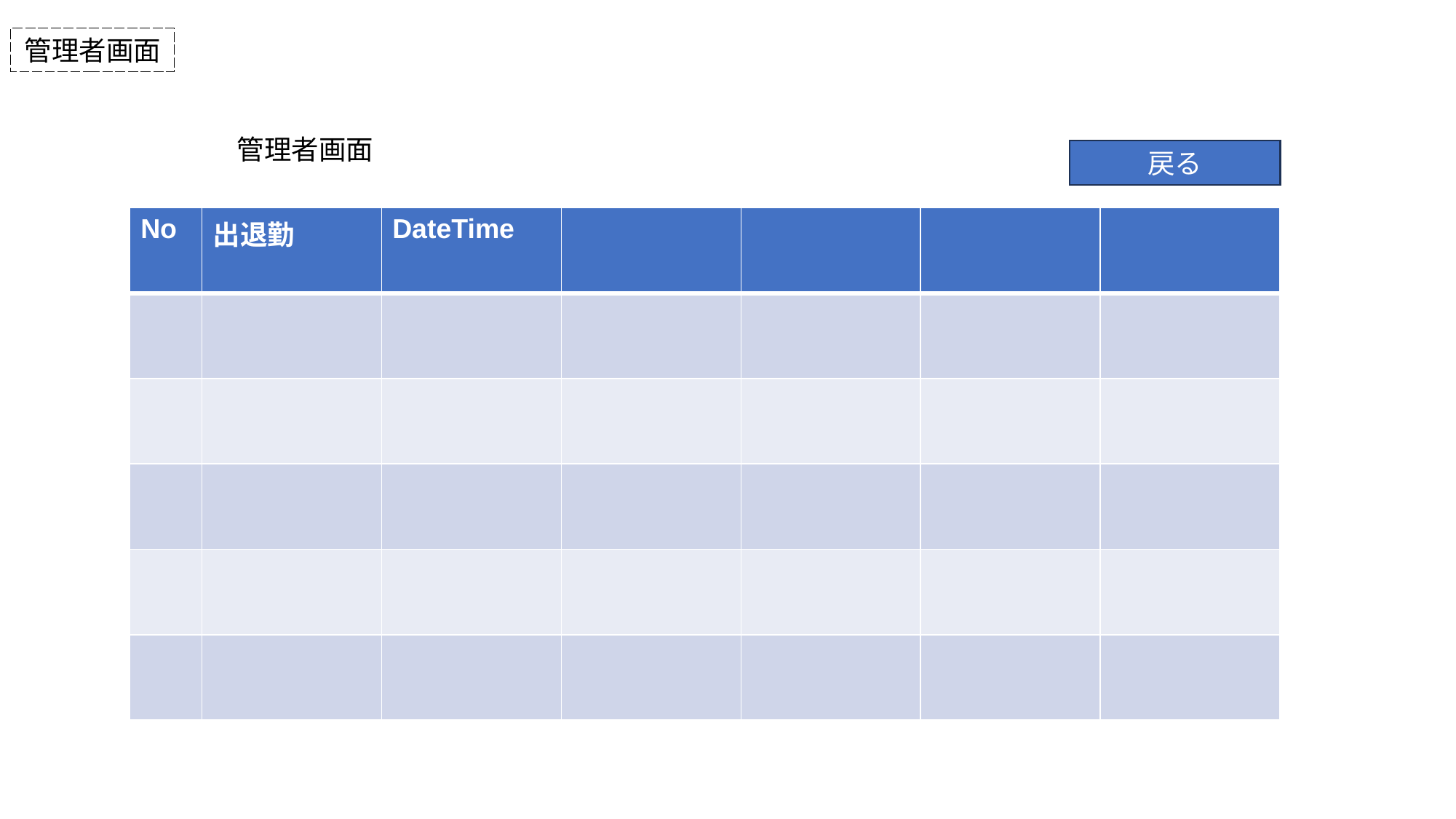

管理者画面
管理者画面
戻る
| No | 出退勤 | DateTime |  |  |  |  |
| --- | --- | --- | --- | --- | --- | --- |
|  |  |  |  |  |  |  |
|  |  |  |  |  |  |  |
|  |  |  |  |  |  |  |
|  |  |  |  |  |  |  |
|  |  |  |  |  |  |  |